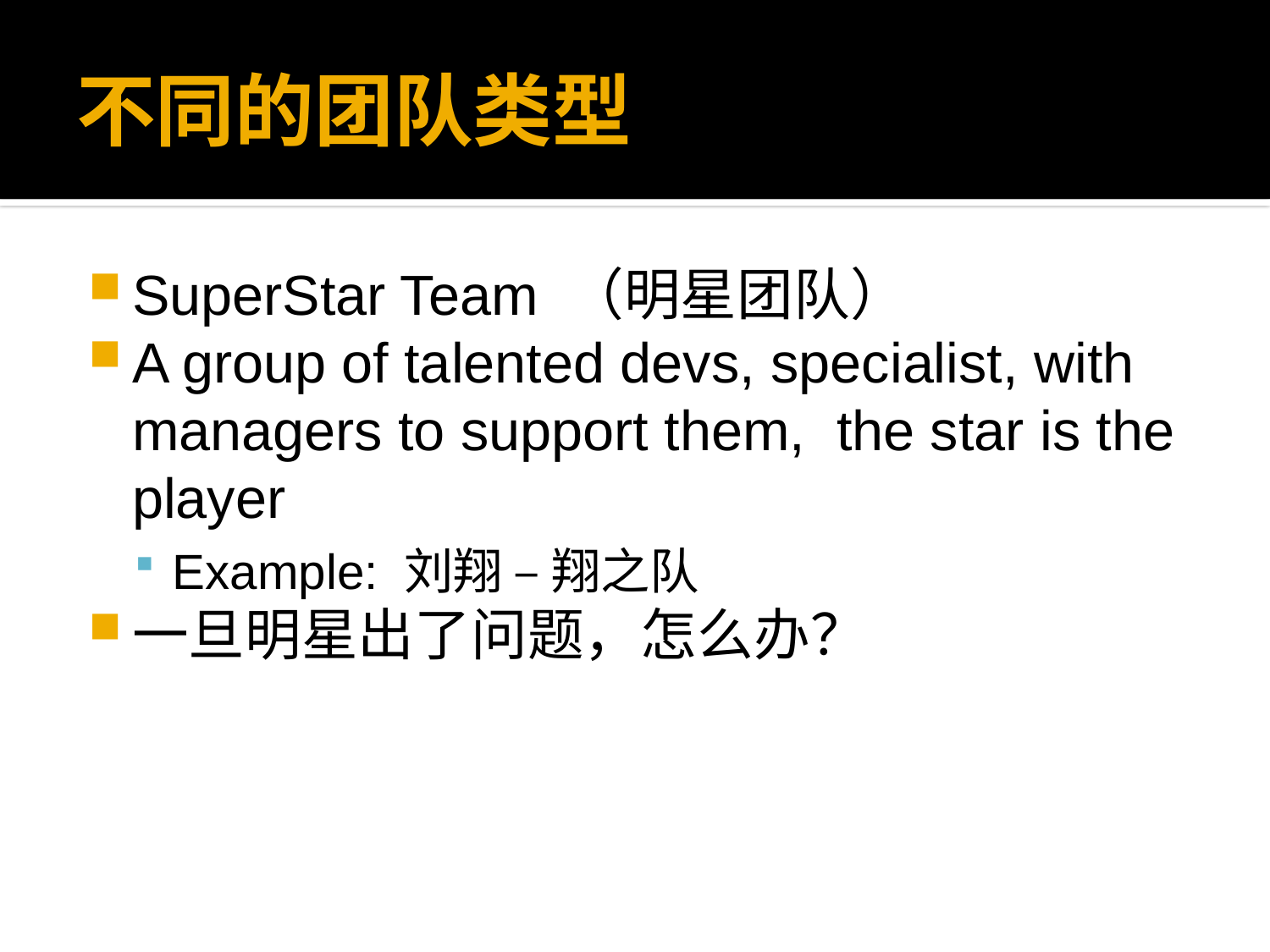

# 不同的团队类型
SuperStar Team （明星团队）
A group of talented devs, specialist, with managers to support them,  the star is the player
Example: 刘翔 – 翔之队
一旦明星出了问题，怎么办？